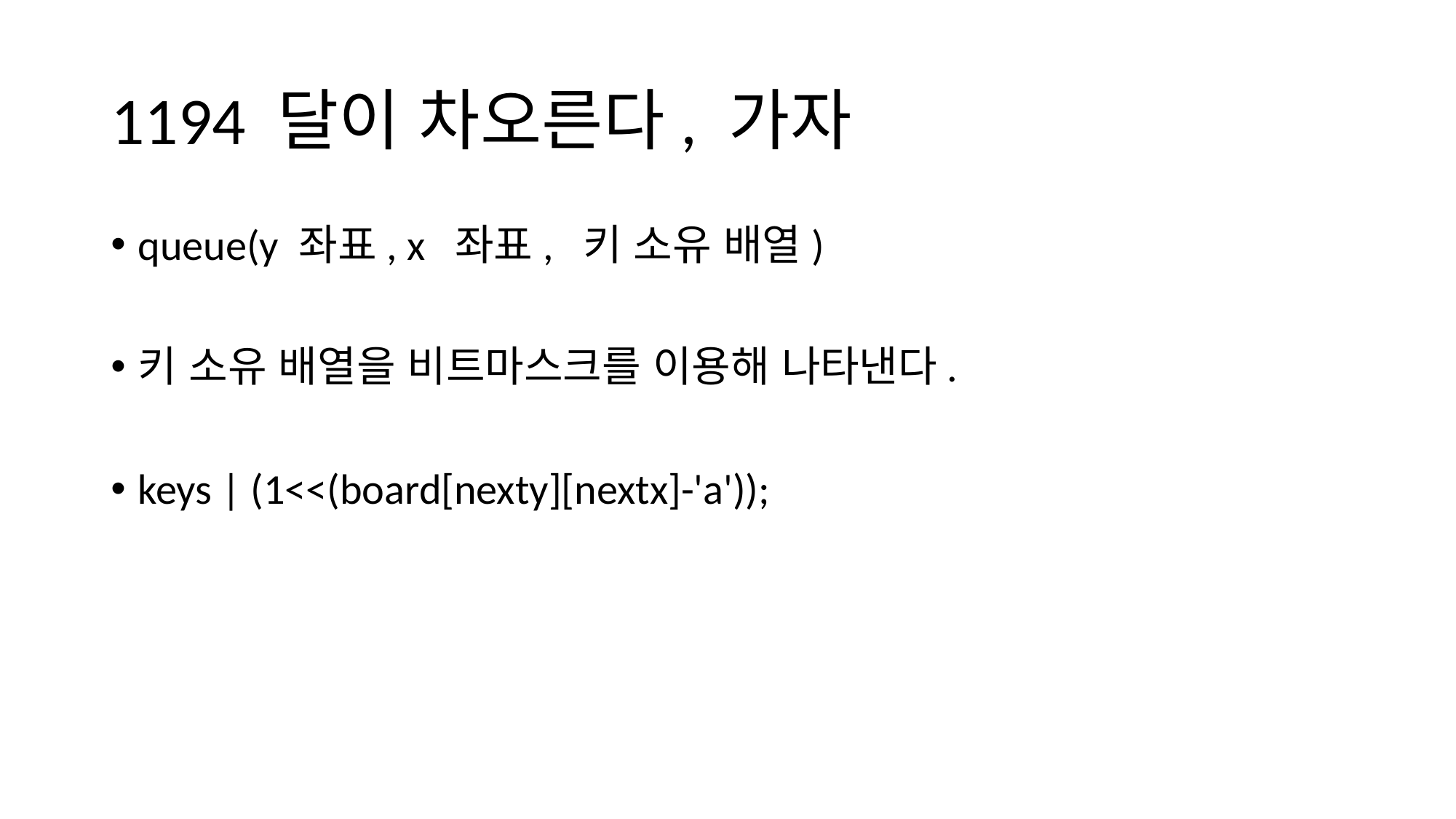

# 1194 달이 차오른다, 가자
queue(y 좌표, x  좌표,  키 소유 배열)

키 소유 배열을 비트마스크를 이용해 나타낸다.

keys | (1<<(board[nexty][nextx]-'a'));